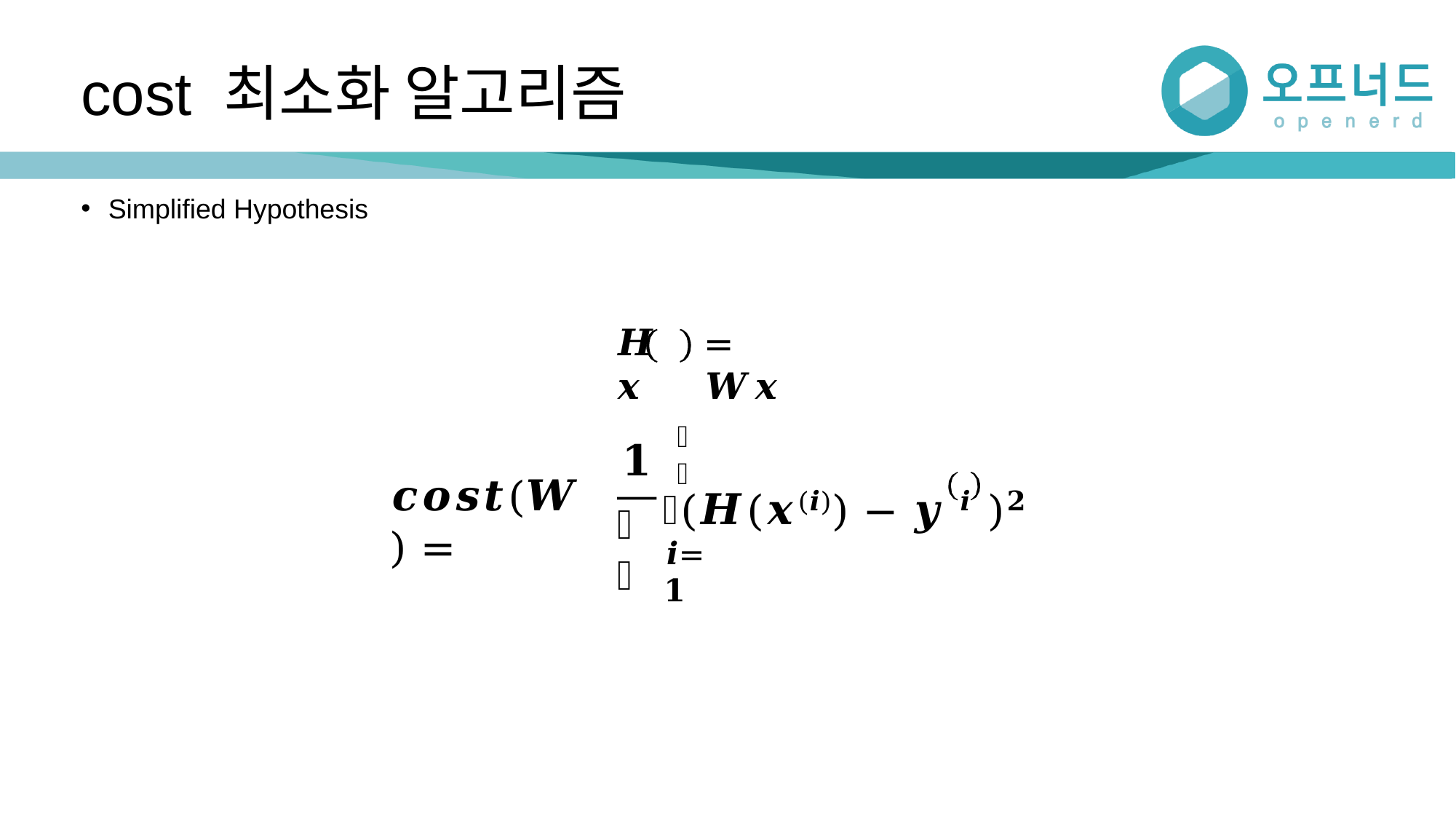

# cost 최소화 알고리즘
Simplified Hypothesis
𝑯 𝒙
= 𝑾𝒙

𝒎
𝟏
෍(𝑯(𝒙(𝒊)) − 𝒚 𝒊  )𝟐
𝒄𝒐𝒔𝒕(𝑾) =

𝒎

𝒊=𝟏